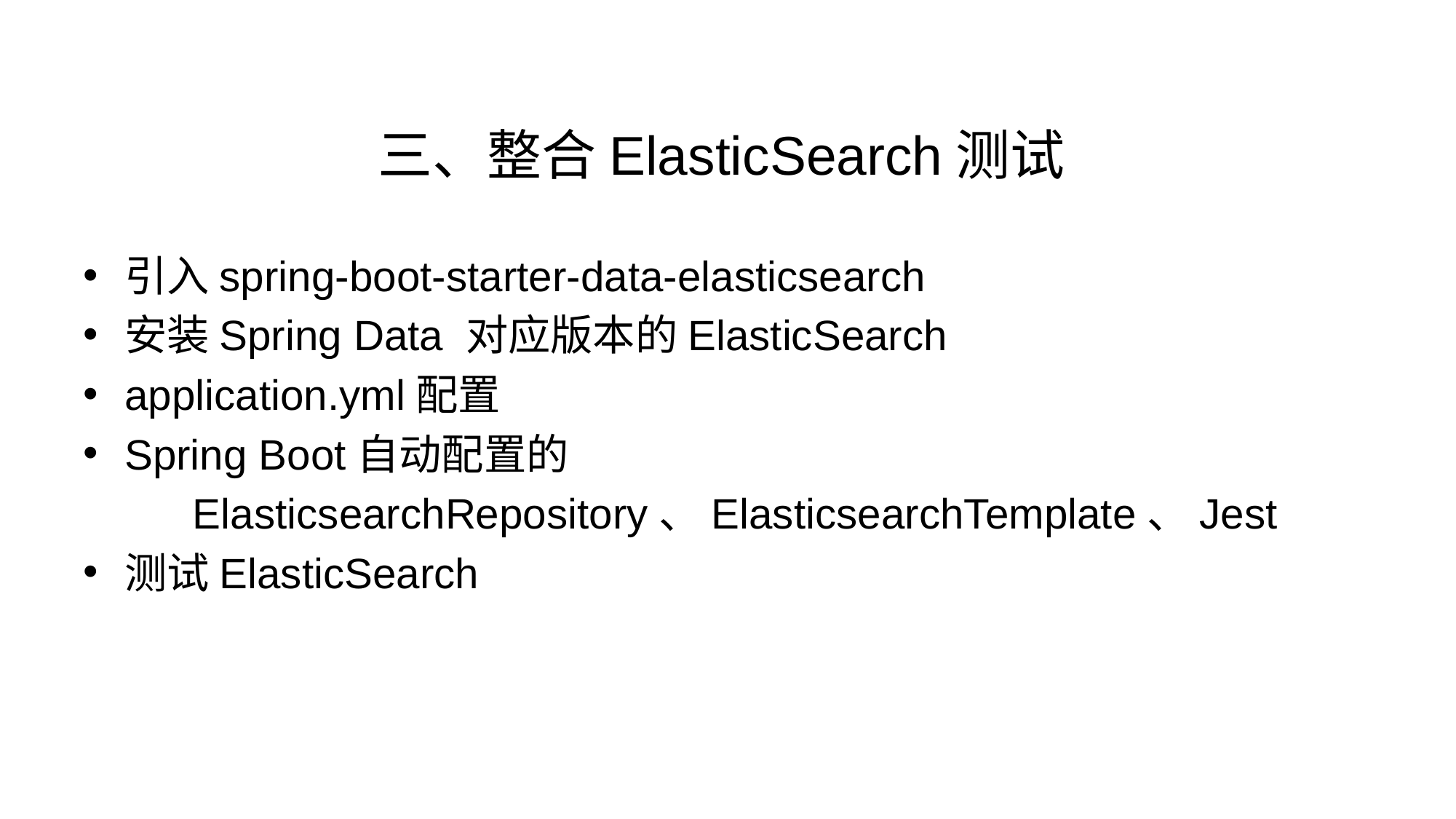

# 三、整合ElasticSearch测试
引入spring-boot-starter-data-elasticsearch
安装Spring Data 对应版本的ElasticSearch
application.yml配置
Spring Boot自动配置的
	ElasticsearchRepository、ElasticsearchTemplate、Jest
测试ElasticSearch